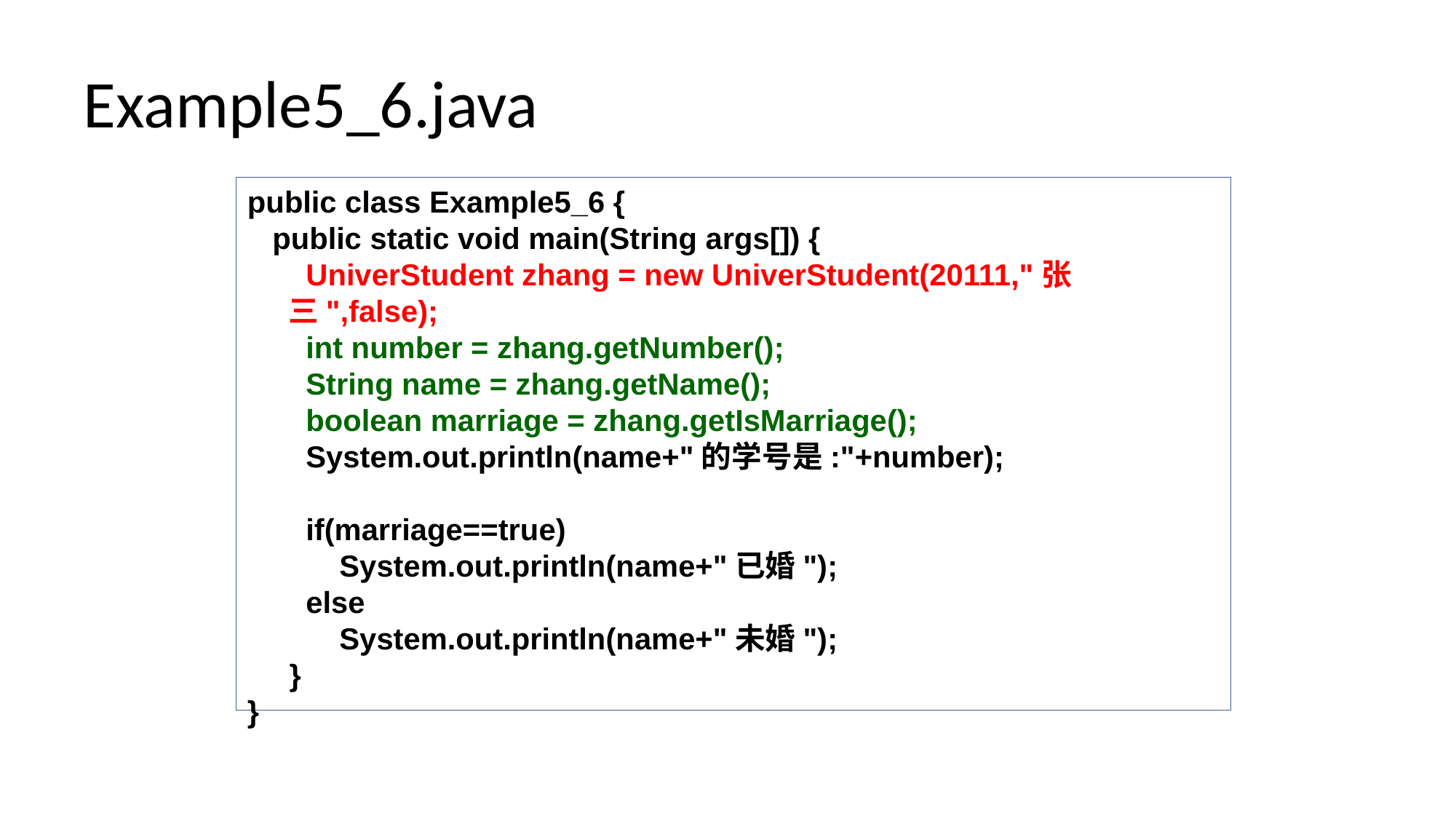

# Example5_6.java
public class Example5_6 {
   public static void main(String args[]) {
       UniverStudent zhang = new UniverStudent(20111,"张三",false);
       int number = zhang.getNumber();
       String name = zhang.getName();
       boolean marriage = zhang.getIsMarriage();
       System.out.println(name+"的学号是:"+number);

       if(marriage==true)
           System.out.println(name+"已婚");
       else
           System.out.println(name+"未婚");
     }
}
45